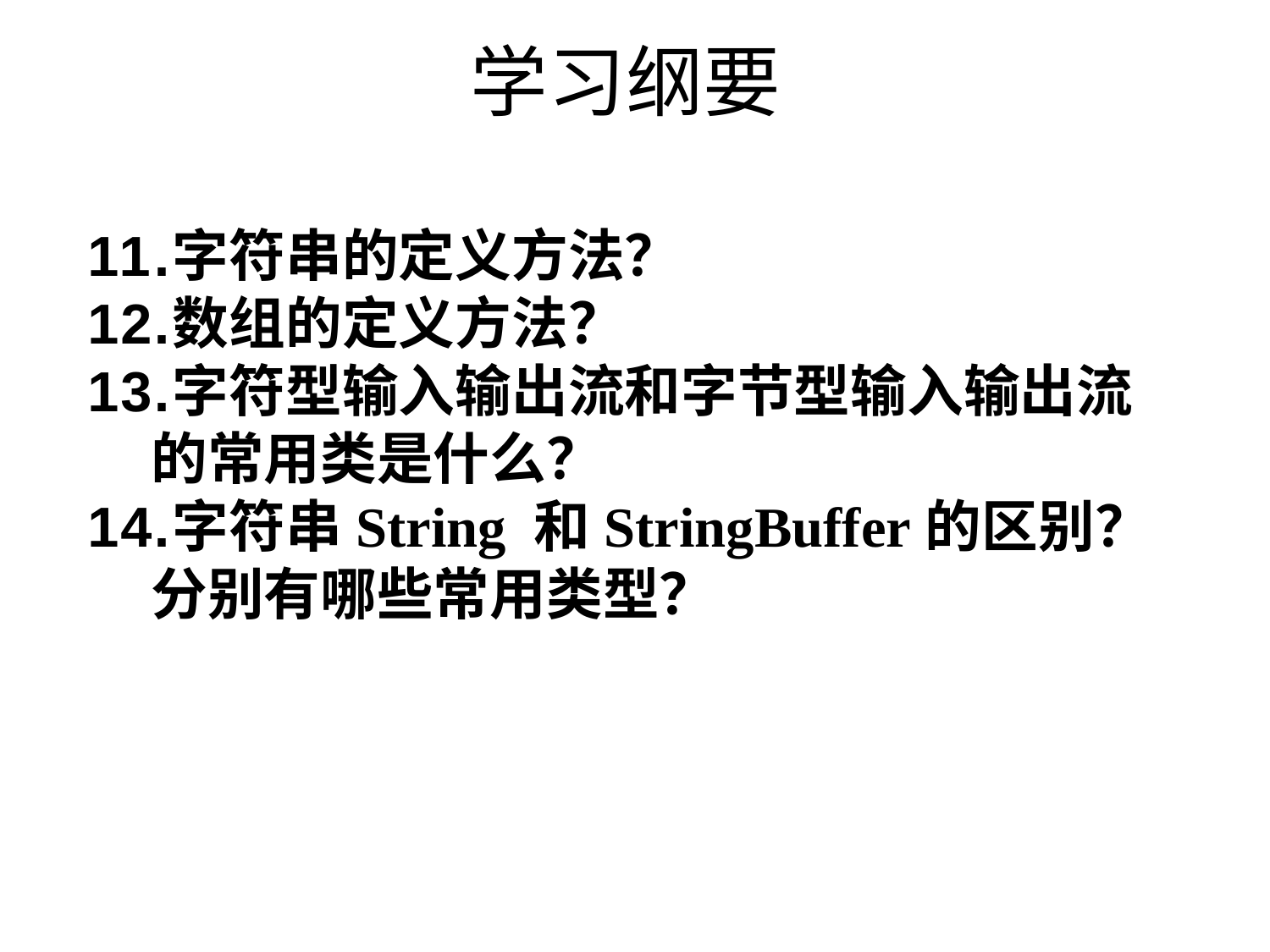

学习纲要

字符串的定义方法？
数组的定义方法？
字符型输入输出流和字节型输入输出流的常用类是什么？
字符串String 和StringBuffer的区别？分别有哪些常用类型？